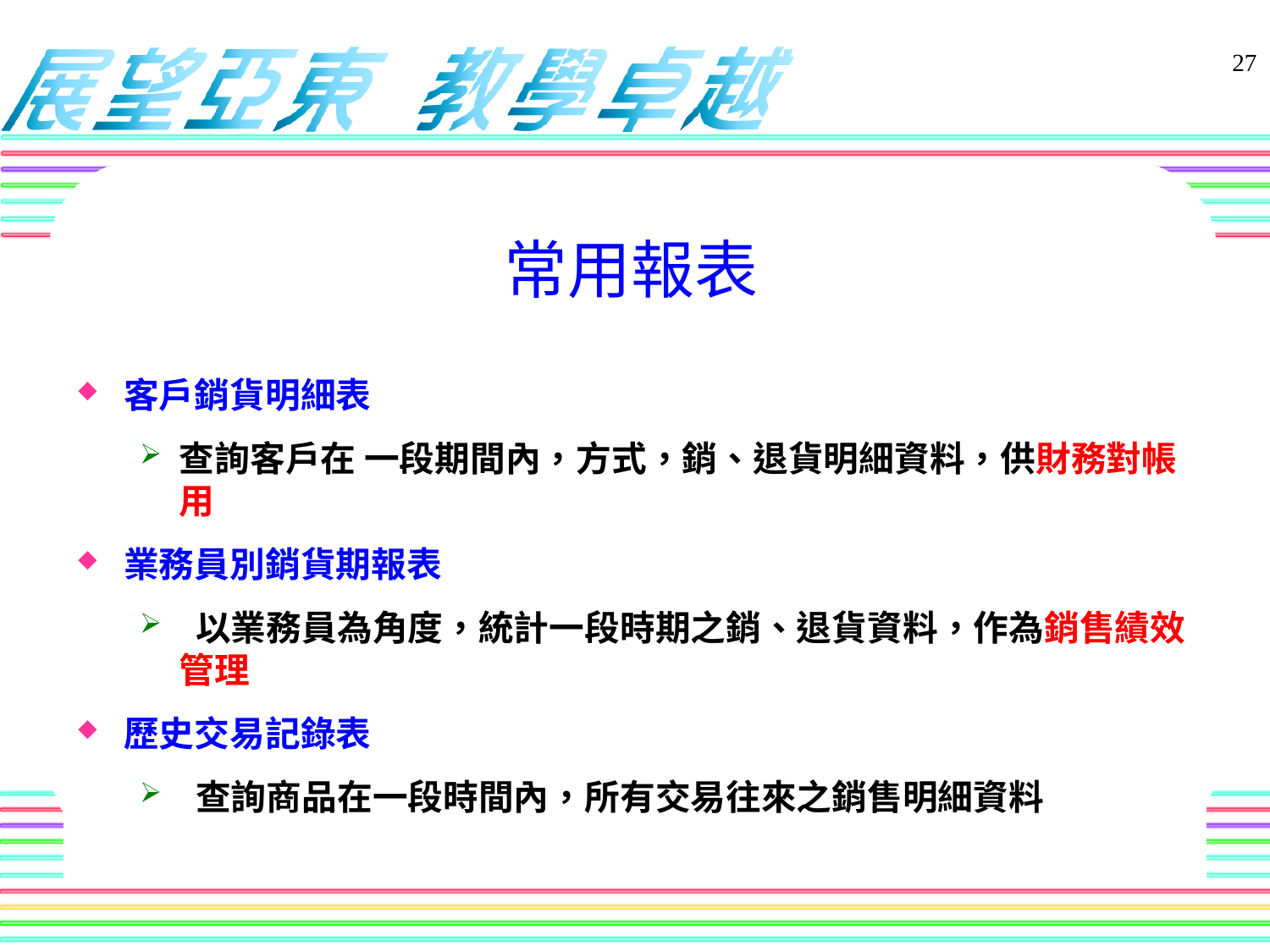

常用報表
27
客戶銷貨明細表
查詢客戶在 一段期間內，方式，銷、退貨明細資料，供財務對帳用
業務員別銷貨期報表
 以業務員為角度，統計一段時期之銷、退貨資料，作為銷售績效管理
歷史交易記錄表
 查詢商品在一段時間內，所有交易往來之銷售明細資料